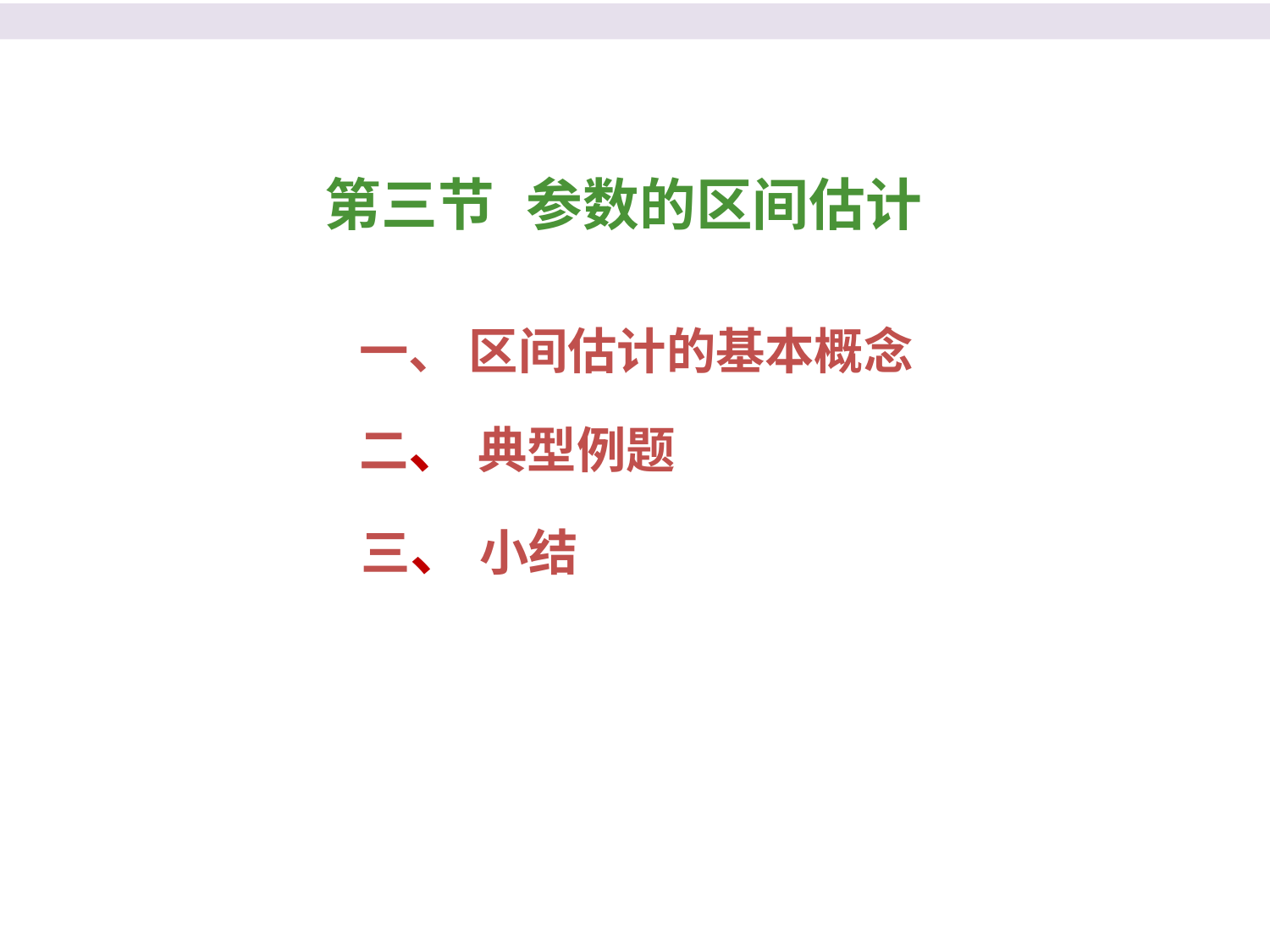

第三节  参数的区间估计
一、 区间估计的基本概念
二、 典型例题
三、 小结